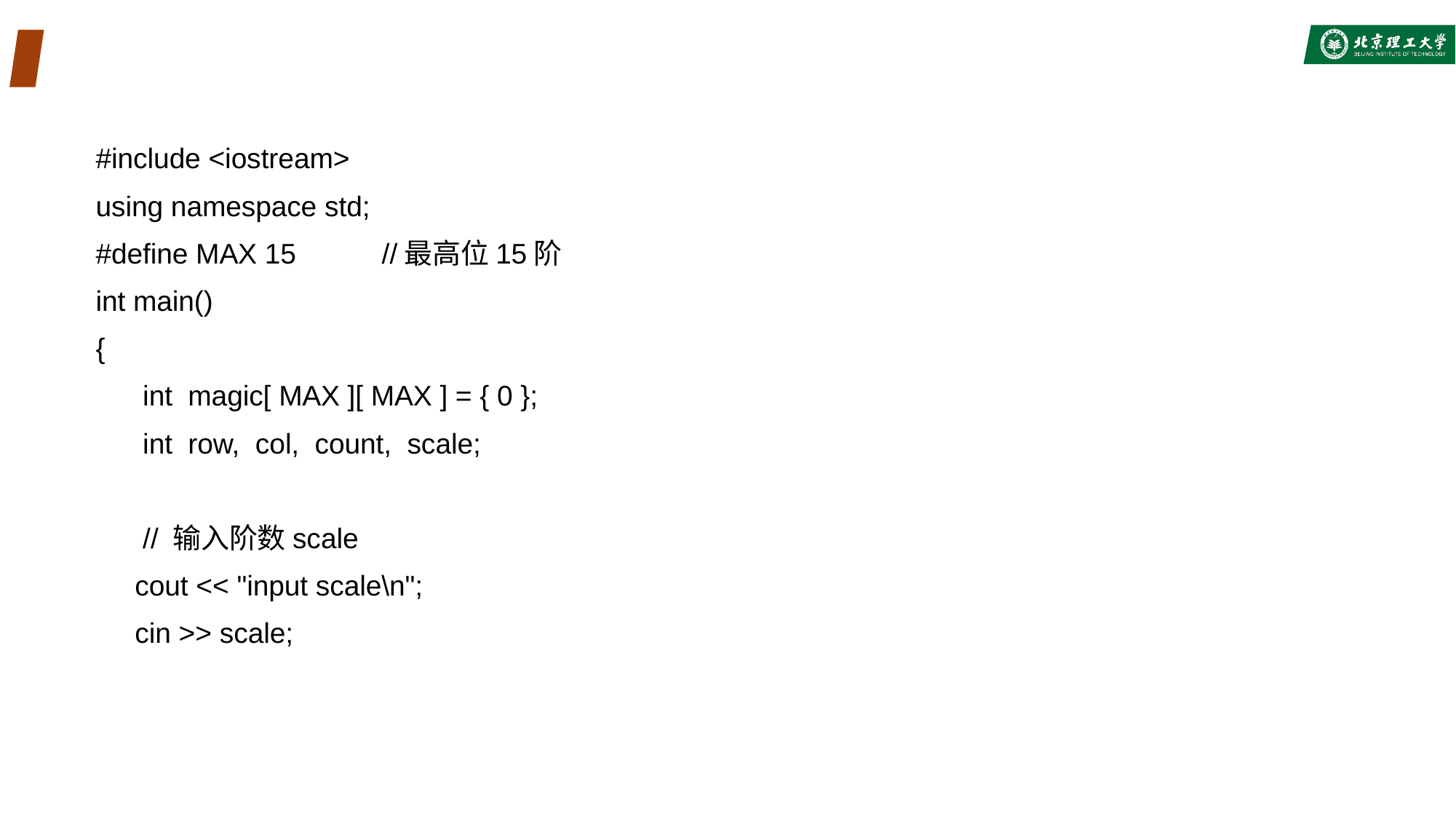

#
#include <iostream>
using namespace std;
#define MAX 15           //最高位15阶
int main()
{
      int  magic[ MAX ][ MAX ] = { 0 };
      int  row,  col,  count,  scale;

      // 输入阶数scale
     cout << "input scale\n";
     cin >> scale;